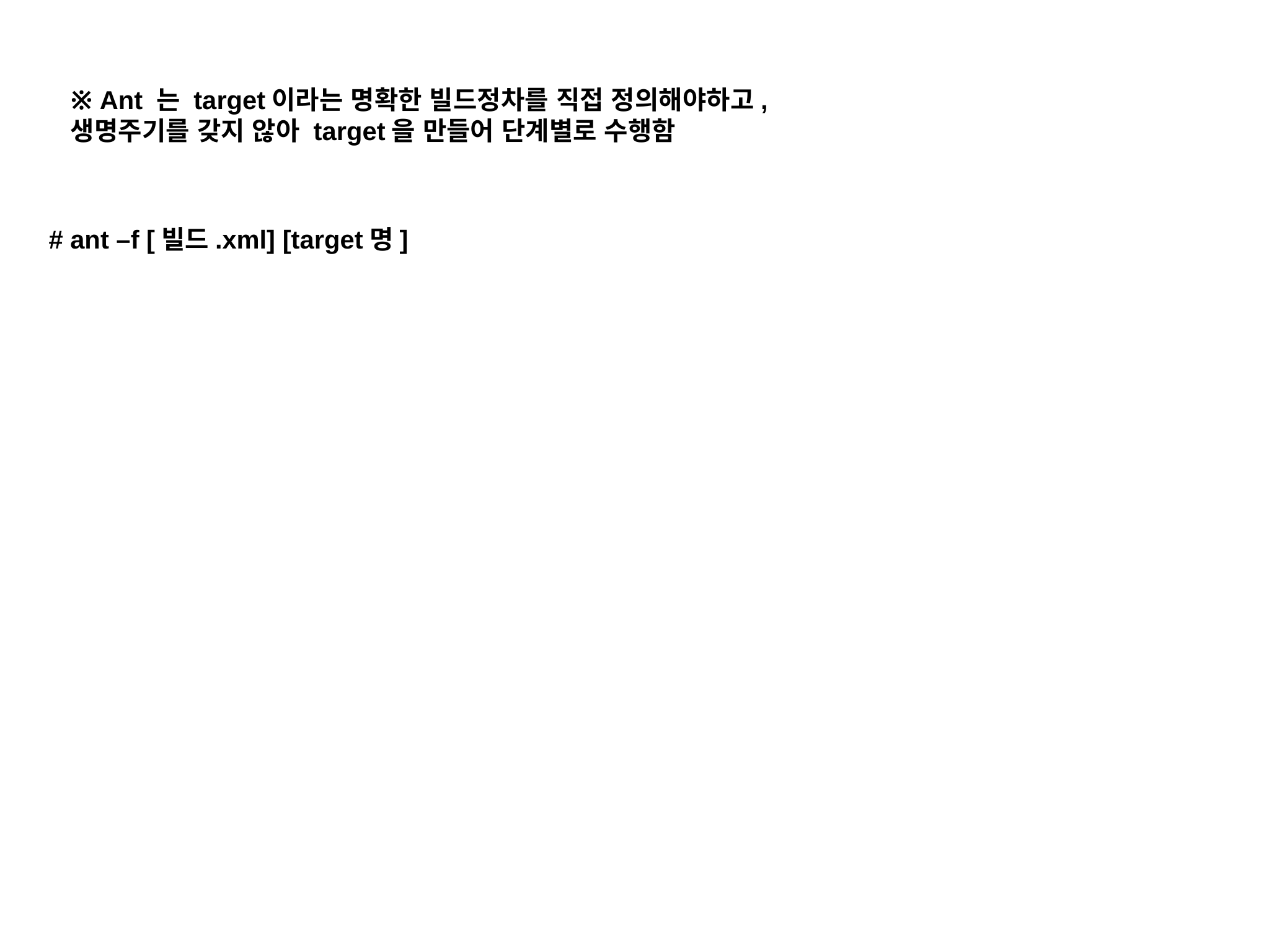

※ Ant 는 target이라는 명확한 빌드정차를 직접 정의해야하고,
생명주기를 갖지 않아 target을 만들어 단계별로 수행함
# ant –f [빌드.xml] [target명]